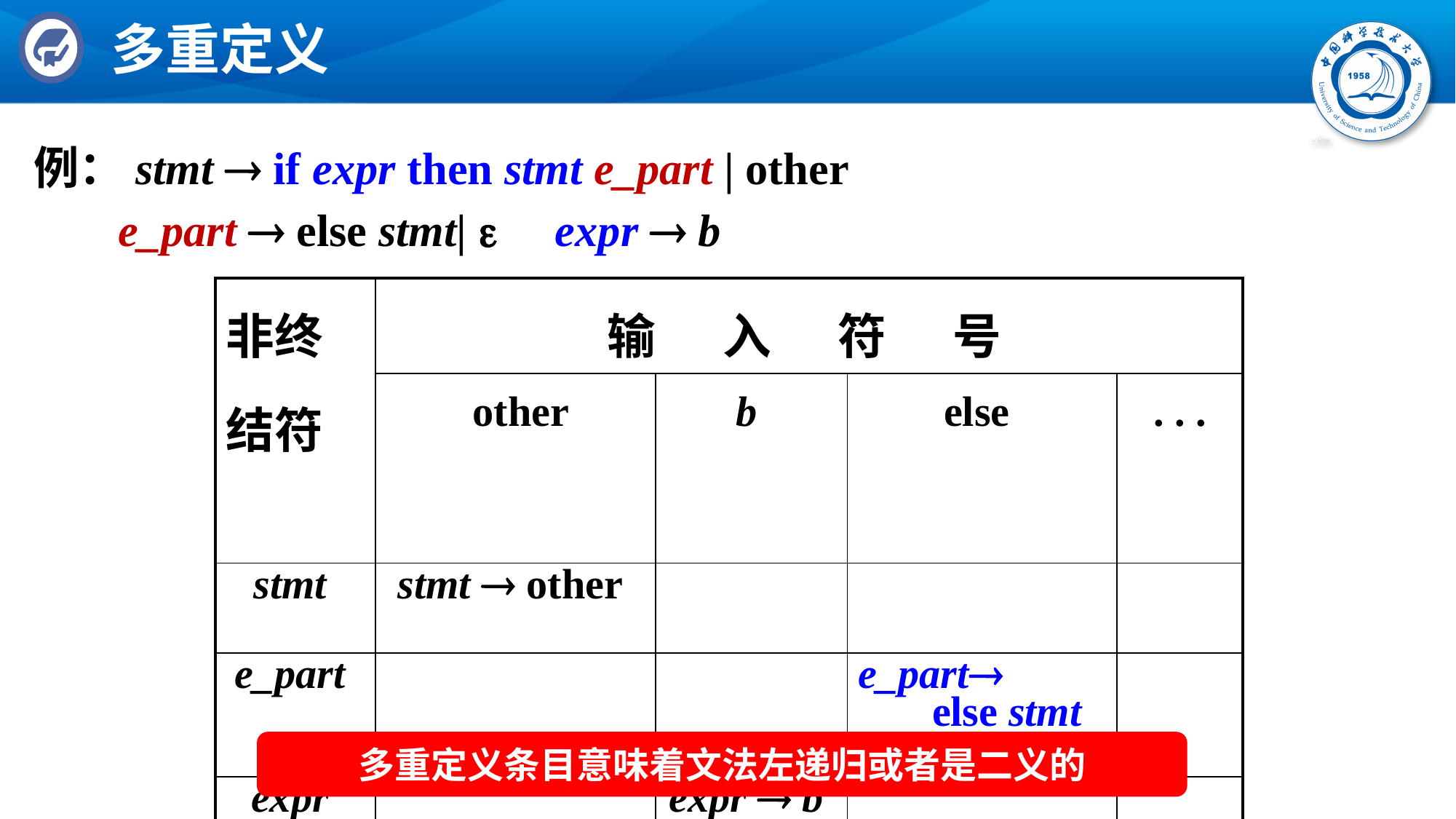

# 多重定义
例：stmt → if expr then stmt e_part | other
	     e_part → else stmt| ε     expr → b

| 非终 结符 | 输 入 符 号 |  |  |  |
| --- | --- | --- | --- | --- |
|  | other | b | else | . . . |
| stmt | stmt → other |  |  |  |
| e\_part |  |  | e\_part→ else stmt e\_part → ε |  |
| expr |  | expr → b |  |  |
多重定义条目意味着文法左递归或者是二义的